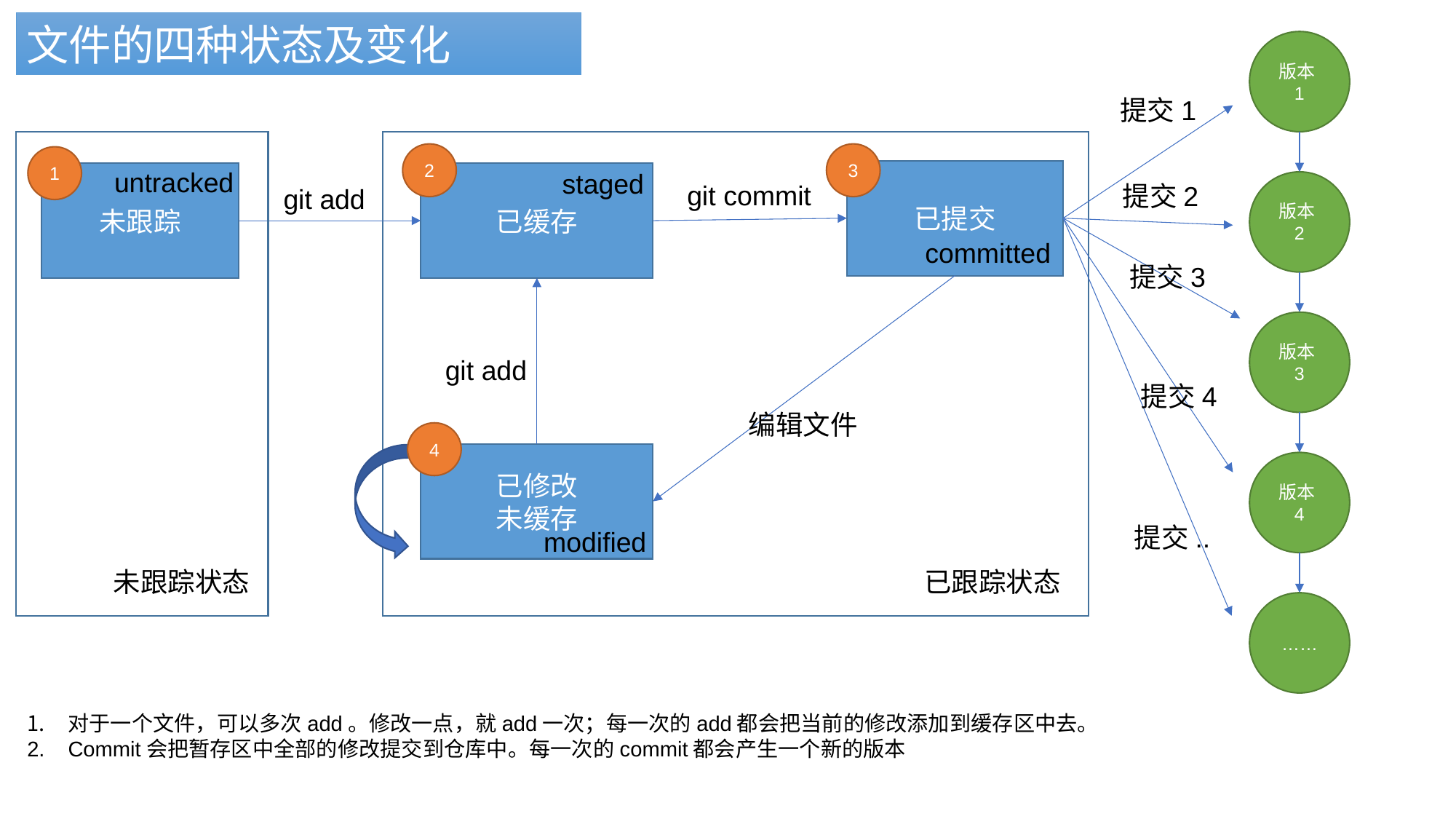

文件的四种状态及变化
版本1
提交1

2
3
1
untracked
已提交
staged
未跟踪
已缓存
版本2
git commit
提交2
git add
committed
提交3
版本3
git add
提交4
编辑文件
4
已修改
未缓存

版本4
提交..
modified
未跟踪状态
已跟踪状态
……
对于一个文件，可以多次add。修改一点，就add一次；每一次的add都会把当前的修改添加到缓存区中去。
Commit会把暂存区中全部的修改提交到仓库中。每一次的commit都会产生一个新的版本